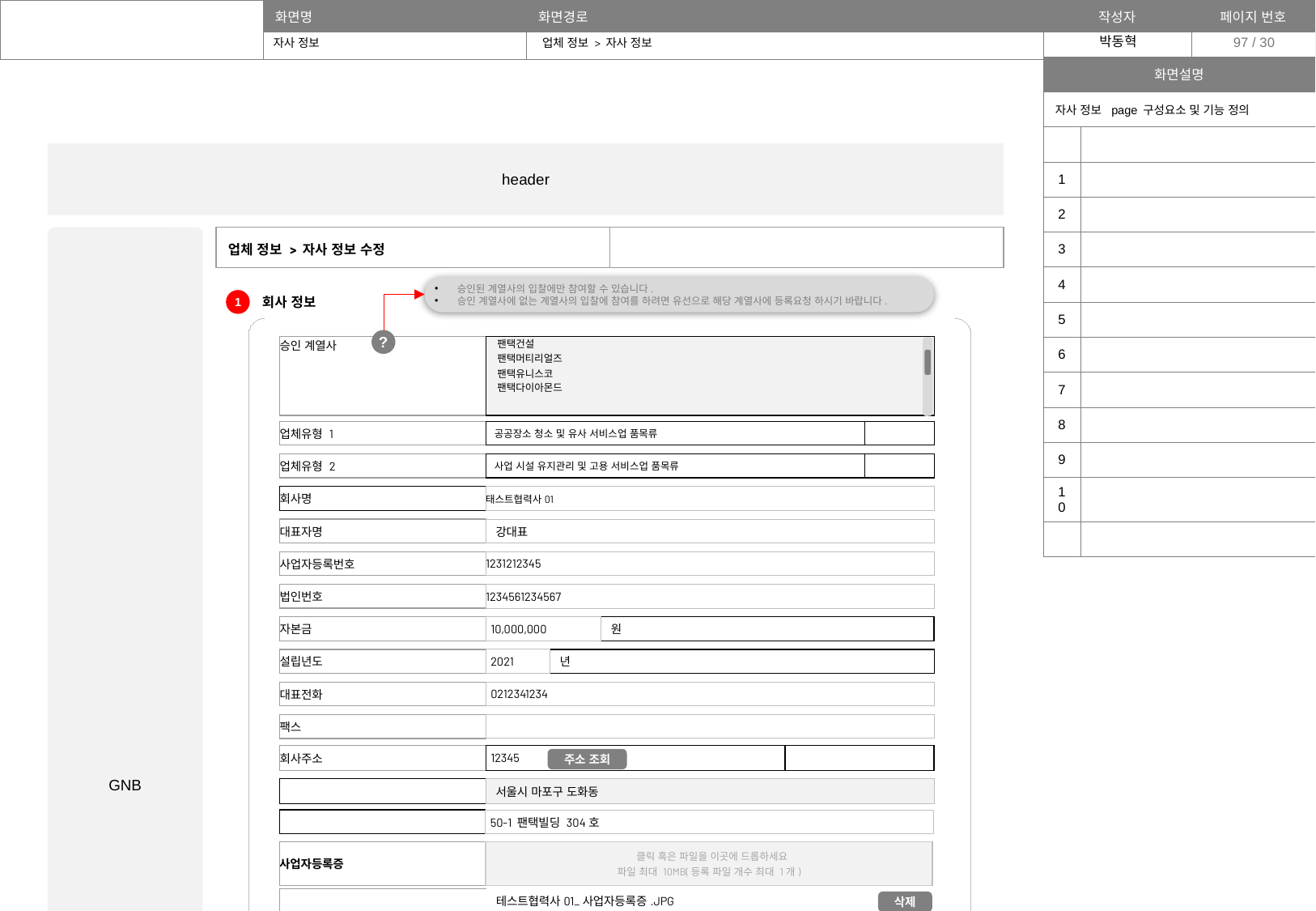

97
자사 정보
업체 정보 > 자사 정보
| 화면설명 |  |
| --- | --- |
| 자사 정보 page 구성요소 및 기능 정의 |  |
|  |  |
| 1 |  |
| 2 |  |
| 3 |  |
| 4 |  |
| 5 |  |
| 6 |  |
| 7 |  |
| 8 |  |
| 9 |  |
| 10 |  |
|  |  |
header
GNB
| 업체 정보 > 자사 정보 수정 |  |
| --- | --- |
승인된 계열사의 입찰에만 참여할 수 있습니다.
승인 계열사에 없는 계열사의 입찰에 참여를 하려면 유선으로 해당 계열사에 등록요청 하시기 바랍니다.
회사 정보
1

?
| 승인 계열사 | 팬택건설 팬택머티리얼즈 팬택유니스코 팬택다이아몬드 |
| --- | --- |

| 업체유형 1 | 공공장소 청소 및 유사 서비스업 품목류 |  |
| --- | --- | --- |
| 업체유형 2 | 사업 시설 유지관리 및 고용 서비스업 품목류 |  |
| --- | --- | --- |
| 회사명 | 태스트협력사01 |
| --- | --- |
| 대표자명 | 강대표 |
| --- | --- |
| 사업자등록번호 | 1231212345 |
| --- | --- |
| 법인번호 | 1234561234567 |
| --- | --- |
| 자본금 | 10,000,000 | 원 |
| --- | --- | --- |
| 설립년도 | 2021 | 년 |
| --- | --- | --- |
| 대표전화 | 0212341234 |
| --- | --- |
| 팩스 |  |
| --- | --- |
| 회사주소 | 12345 |  |
| --- | --- | --- |
주소 조회
|  | 서울시 마포구 도화동 |
| --- | --- |
|  | 50-1 팬택빌딩 304호 |
| --- | --- |
| 사업자등록증 | 클릭 혹은 파일을 이곳에 드롭하세요 파일 최대 10MB(등록 파일 개수 최대 1개) |
| --- | --- |
|  | 테스트협력사01\_사업자등록증.JPG |
| --- | --- |
삭제
| 첨부파일 | 클릭 혹은 파일을 이곳에 드롭하세요 파일 최대 10MB(등록 파일 개수 최대 1개) |
| --- | --- |
|  | 테스트협력사01\_회사소개서.pdf |
| --- | --- |
삭제
관리자 정보

| 이름 | 이순신 |
| --- | --- |
| 이메일 | james@bitcube.co.kr |
| --- | --- |
| 아이디 | jameskang |  |
| --- | --- | --- |
| 휴대폰 ☎ | 010-1234-1234 |
| --- | --- |
| 유선전화 ☎ | 02-123-1234 |
| --- | --- |
| 직급 | 대리 |
| --- | --- |
| 부서 | 개발부 |
| --- | --- |
저장
취소
footer

저장 하시겠습니까?
취소
저장

저장 되었습니다.
자사 정보 page 이동
닫기